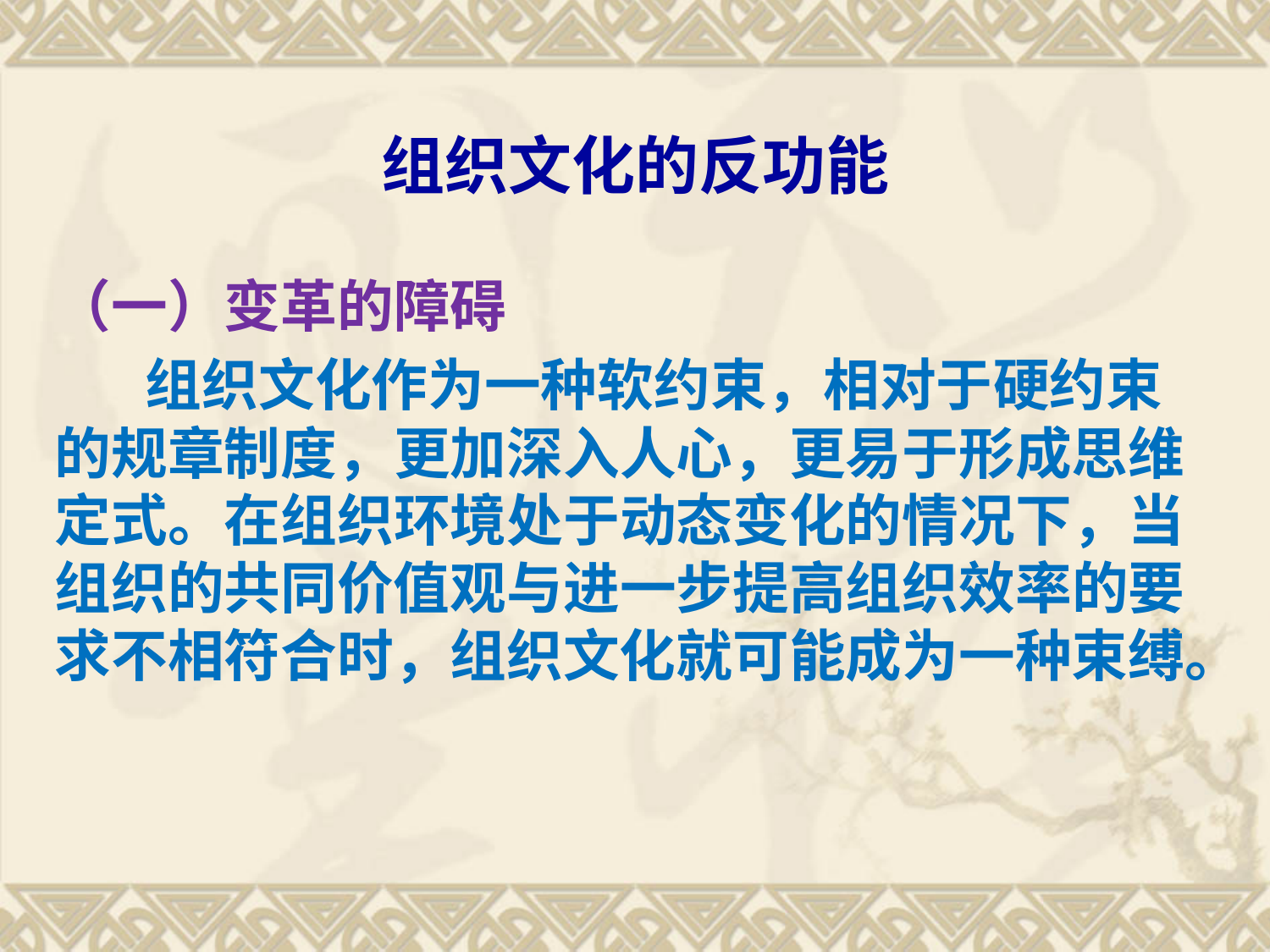

# 组织文化的反功能
（一）变革的障碍
      组织文化作为一种软约束，相对于硬约束的规章制度，更加深入人心，更易于形成思维定式。在组织环境处于动态变化的情况下，当组织的共同价值观与进一步提高组织效率的要求不相符合时，组织文化就可能成为一种束缚。